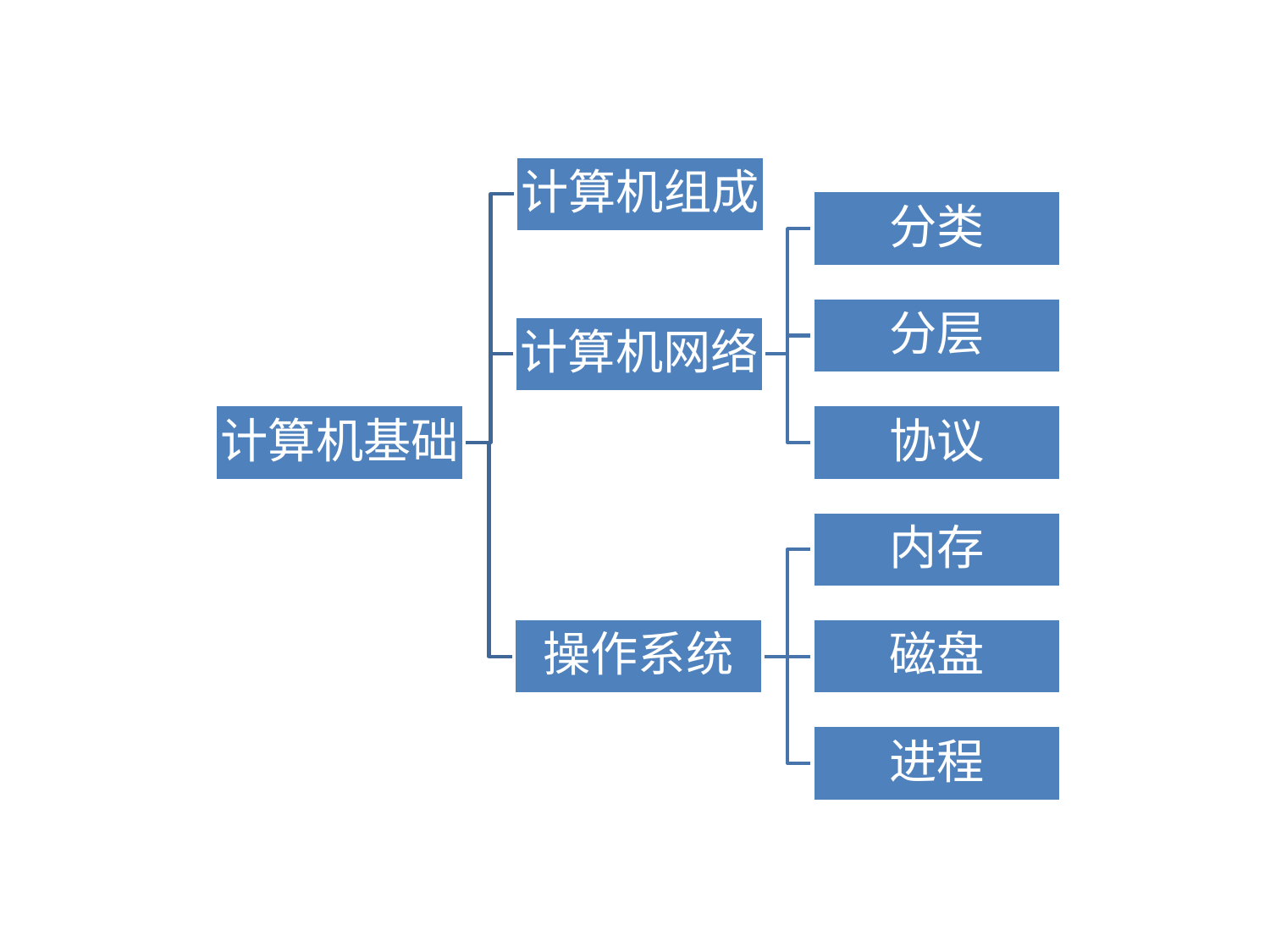

计算机基础
计算机组成
计算机网络
分类
分层
协议
操作系统
内存
磁盘
进程